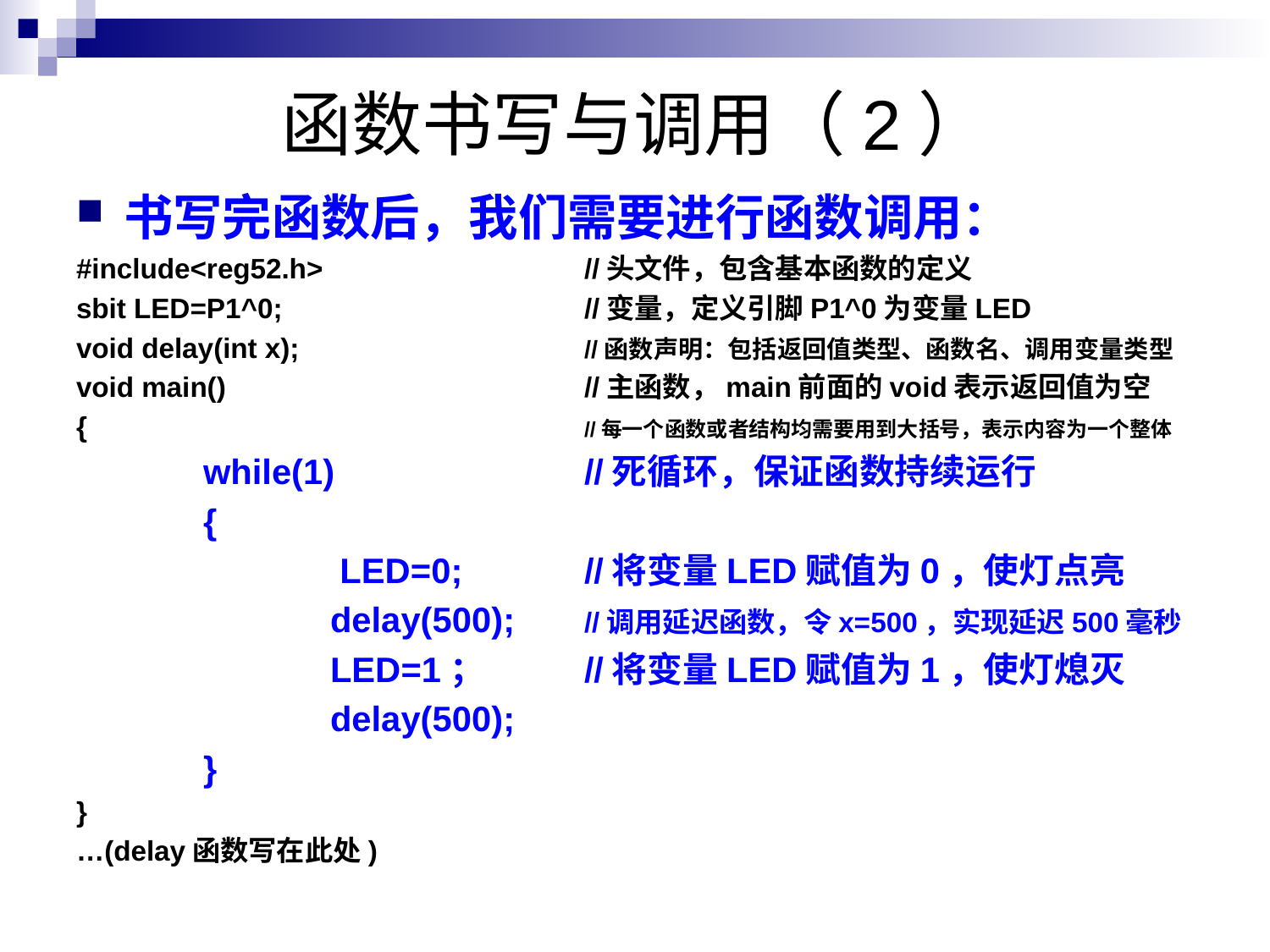

# 函数书写与调用（2）
书写完函数后，我们需要进行函数调用：
#include<reg52.h>			//头文件，包含基本函数的定义
sbit LED=P1^0;			//变量，定义引脚P1^0为变量LED
void delay(int x);			//函数声明：包括返回值类型、函数名、调用变量类型
void main()			//主函数，main前面的void表示返回值为空
{				//每一个函数或者结构均需要用到大括号，表示内容为一个整体
	while(1)		//死循环，保证函数持续运行
	{
		 LED=0;	//将变量LED赋值为0，使灯点亮
		delay(500);	//调用延迟函数，令x=500，实现延迟500毫秒
		LED=1；	//将变量LED赋值为1，使灯熄灭
		delay(500);
	}
}
…(delay函数写在此处)